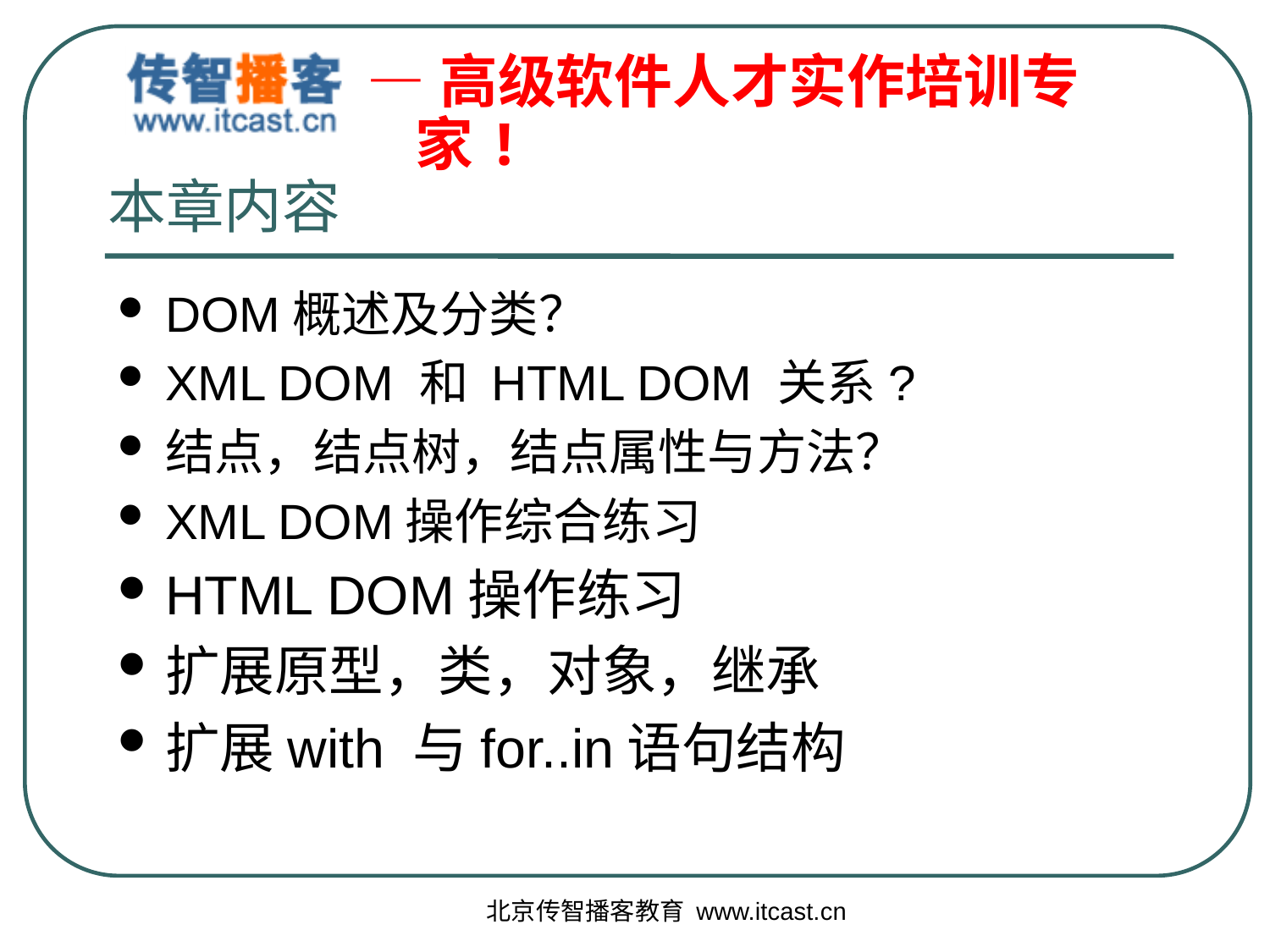

# 本章内容
DOM概述及分类？
XML DOM 和 HTML DOM 关系?
结点，结点树，结点属性与方法？
XML DOM操作综合练习
HTML DOM操作练习
扩展原型，类，对象，继承
扩展with 与for..in语句结构

北京传智播客教育 www.itcast.cn